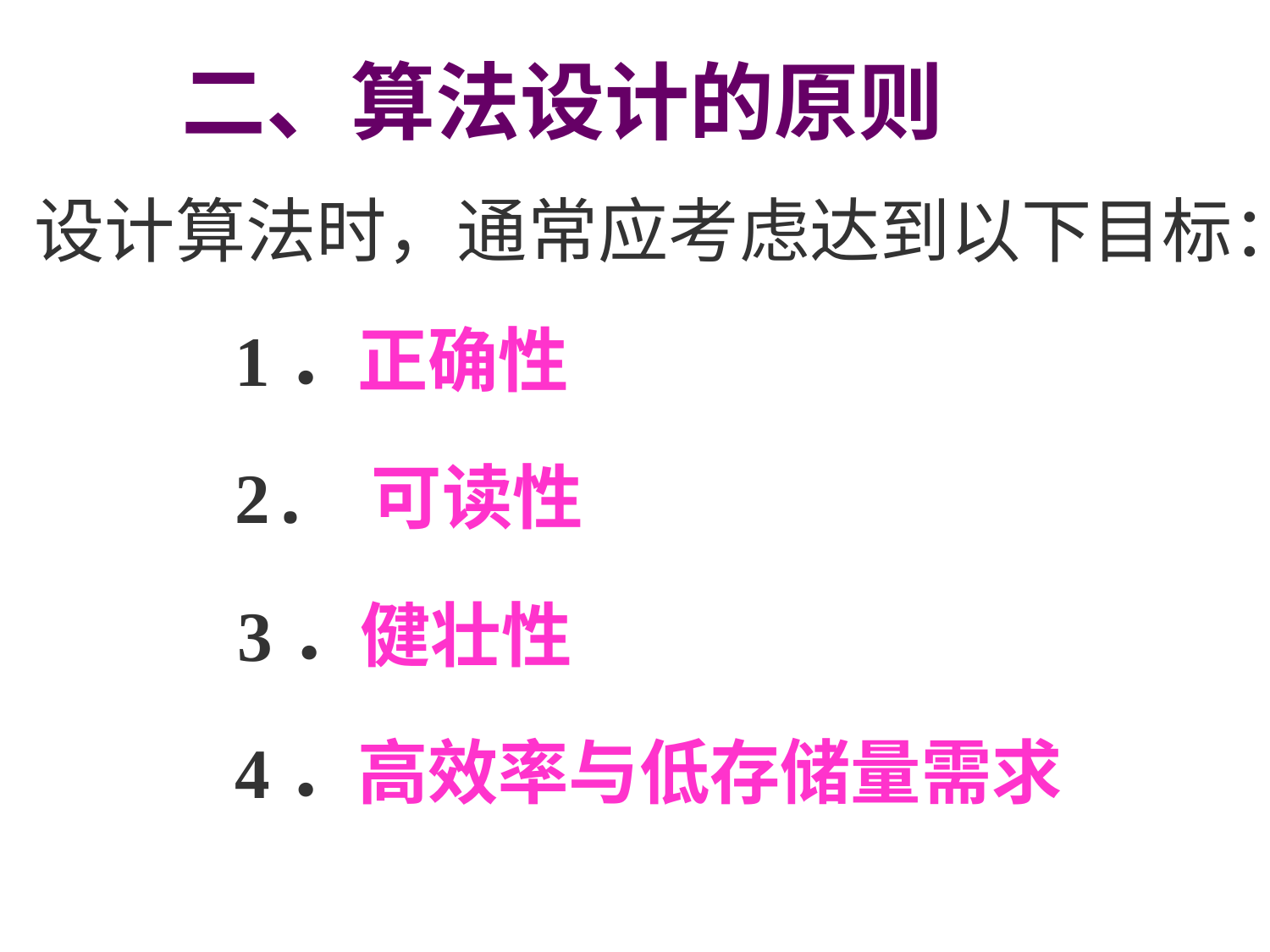

二、算法设计的原则
设计算法时，通常应考虑达到以下目标：
1．正确性
2. 可读性
3．健壮性
4．高效率与低存储量需求